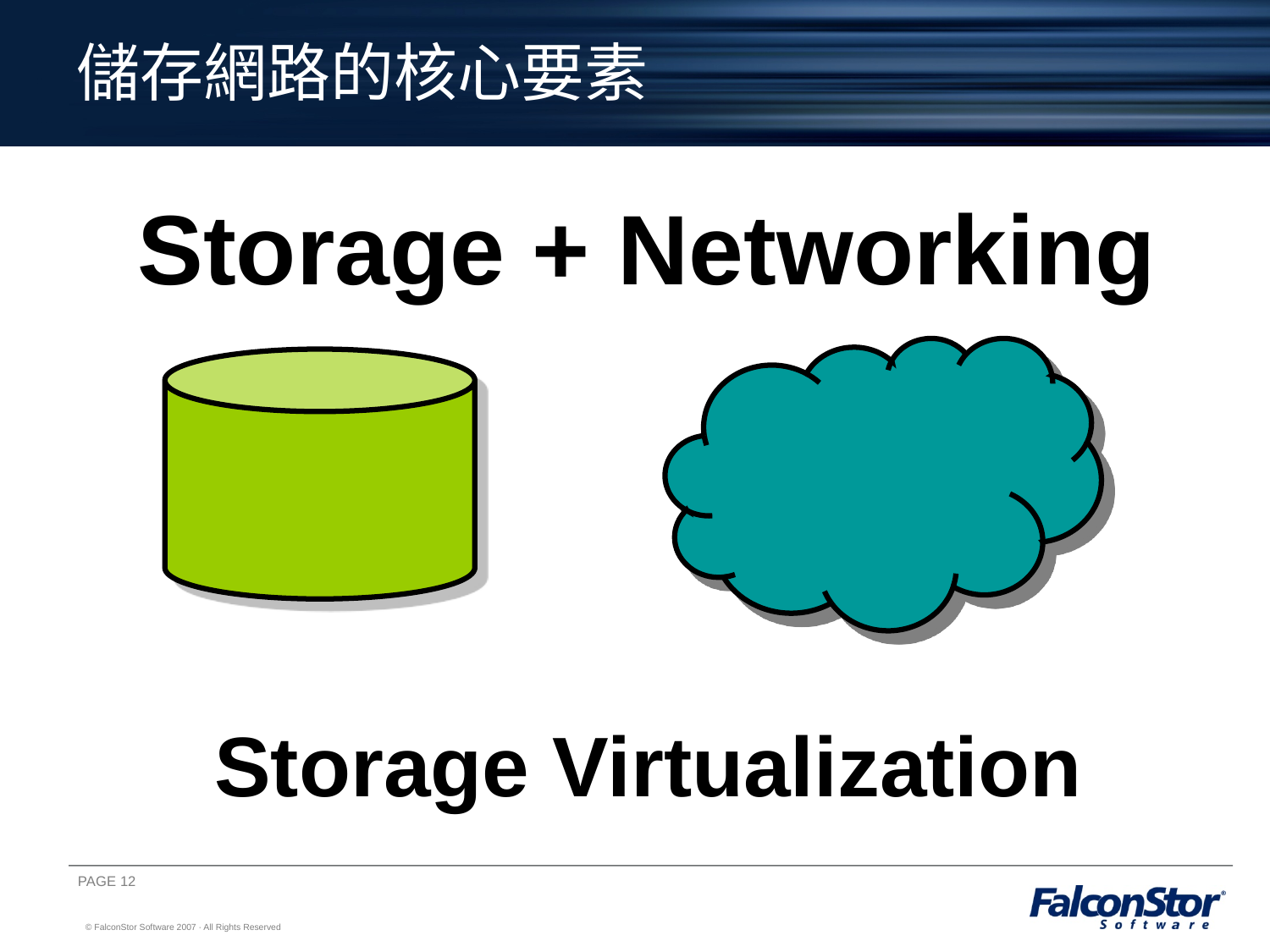

# 儲存網路的核心要素
Storage + Networking

Storage Virtualization